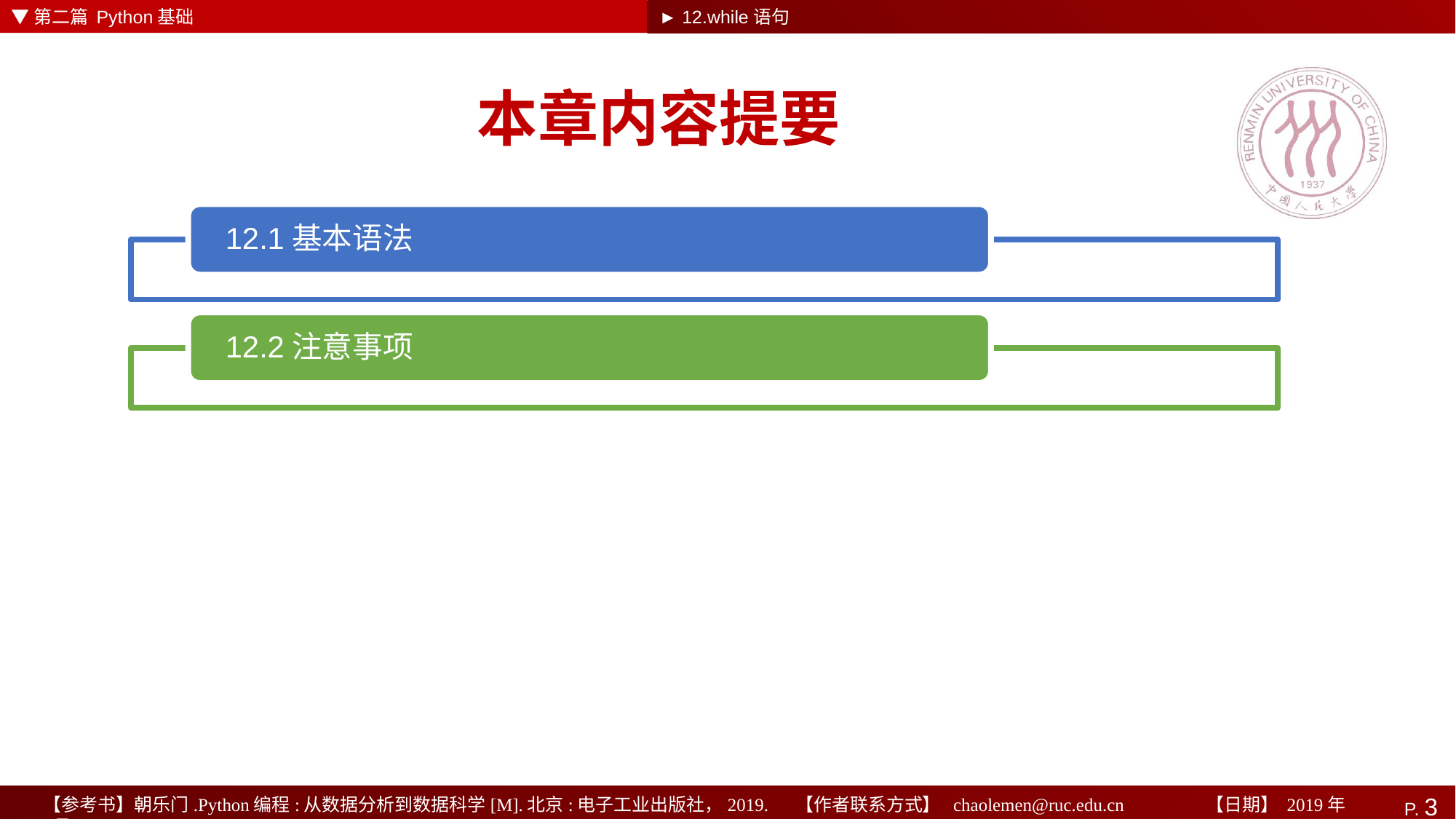

▼第二篇 Python基础
► 12.while语句
# 本章内容提要
12.1基本语法
12.2注意事项